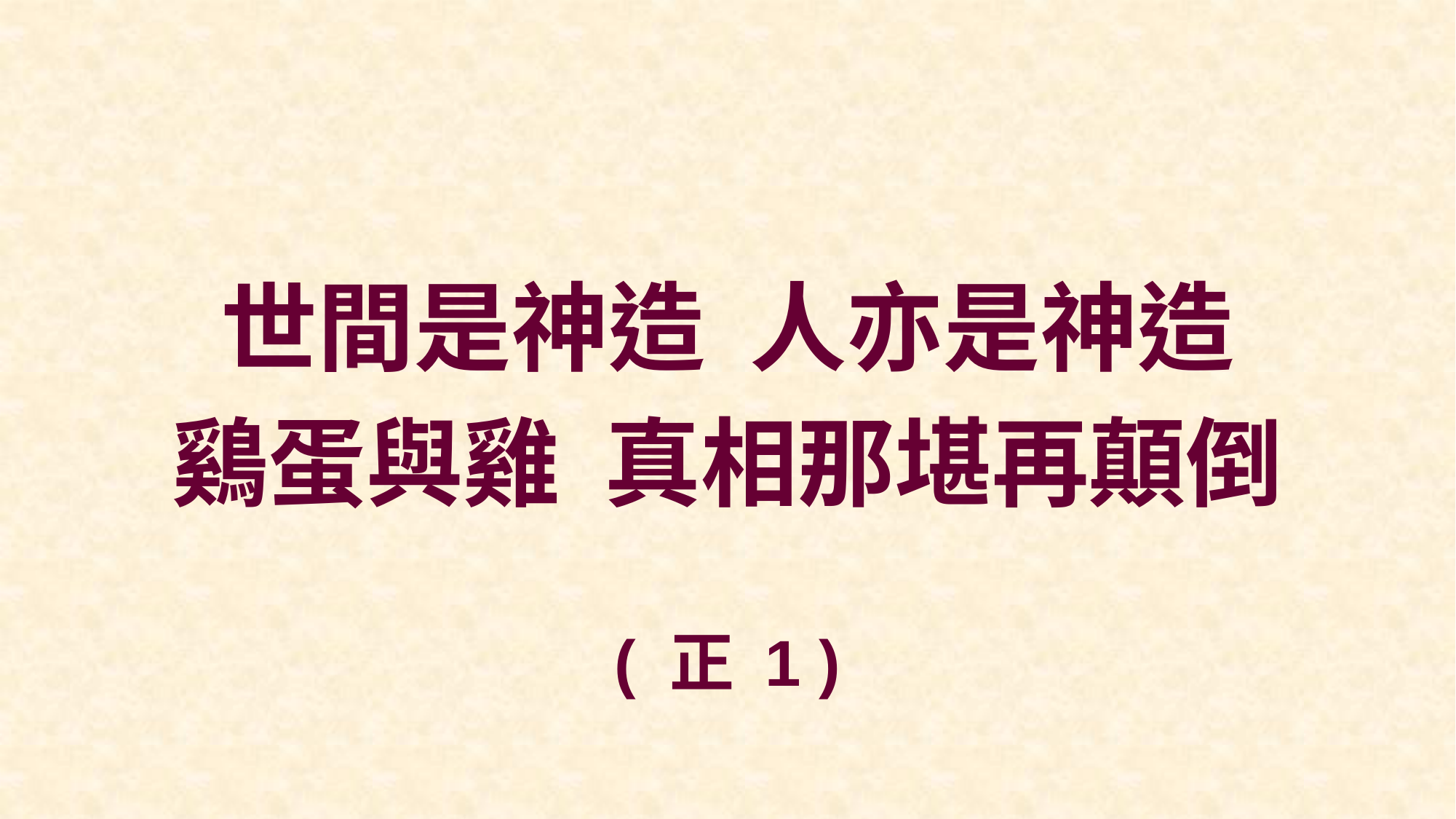

世間是神造  人亦是神造
鷄蛋與雞  真相那堪再顛倒
( 正 1 )